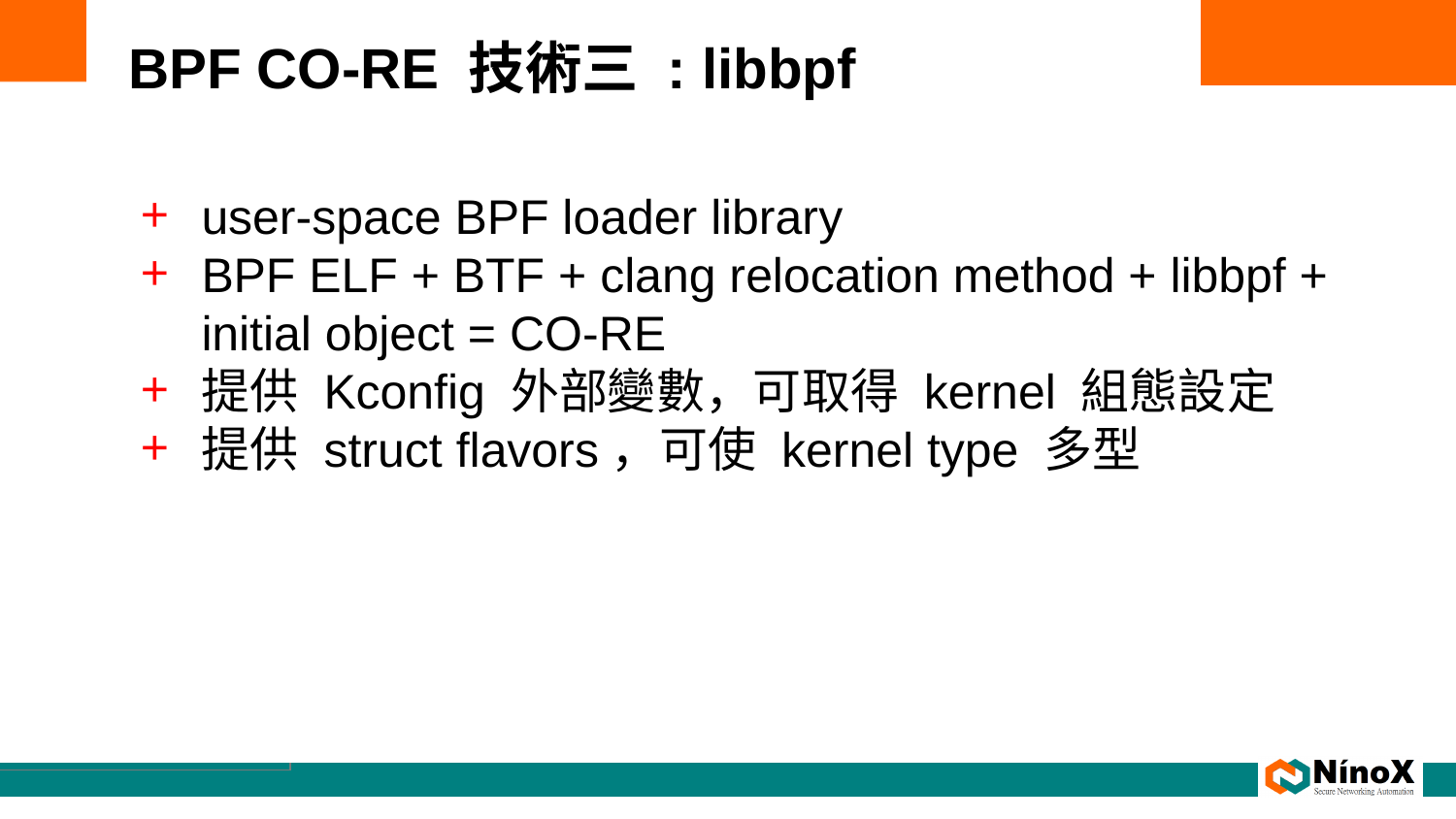

# BPF CO-RE 技術三 : libbpf

user-space BPF loader library
BPF ELF + BTF + clang relocation method + libbpf + initial object = CO-RE
提供 Kconfig 外部變數，可取得 kernel 組態設定
提供 struct flavors，可使 kernel type 多型